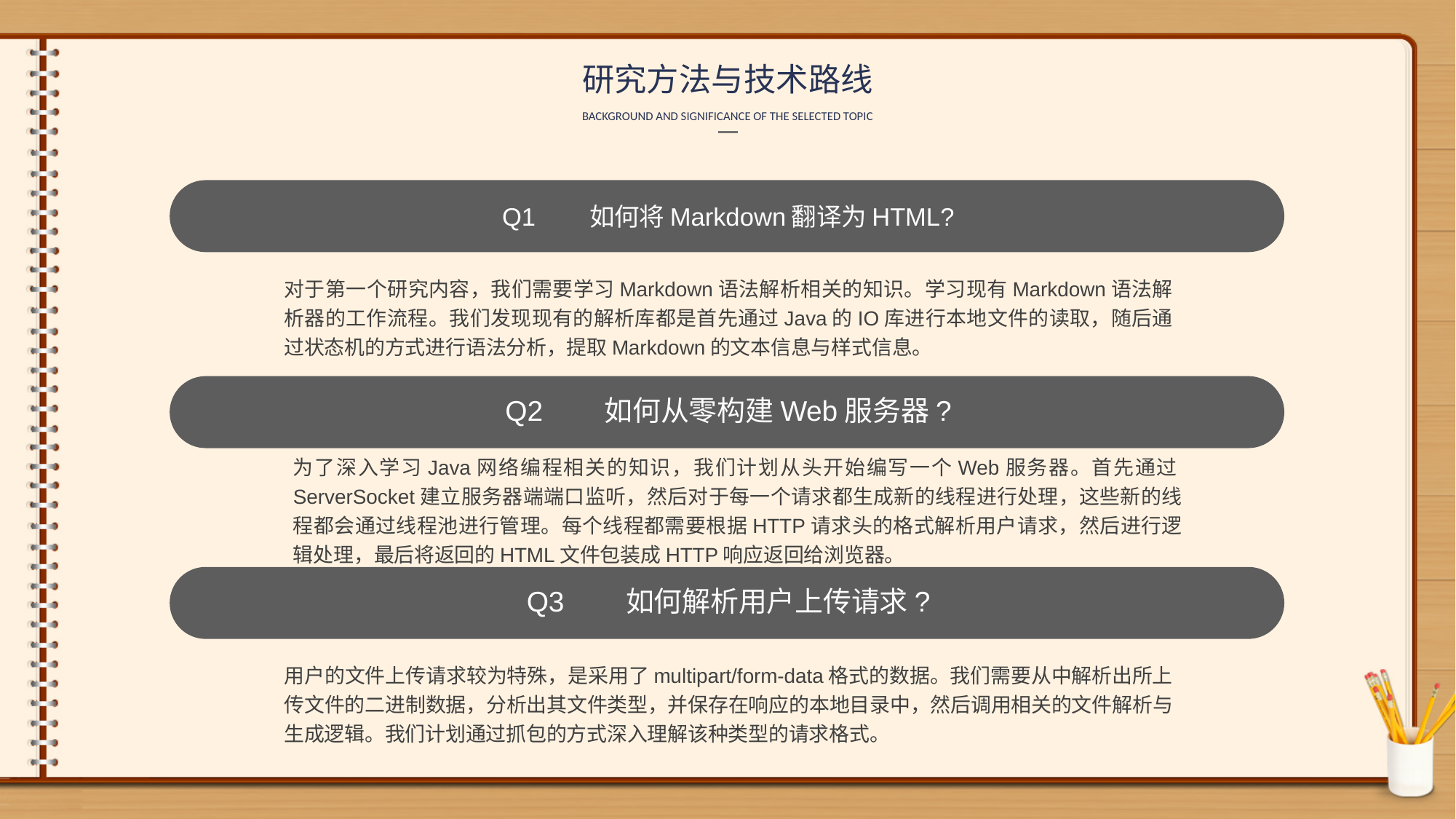

研究方法与技术路线
BACKGROUND AND SIGNIFICANCE OF THE SELECTED TOPIC

Q1       如何将Markdown翻译为HTML?
对于第一个研究内容，我们需要学习Markdown语法解析相关的知识。学习现有Markdown语法解析器的工作流程。我们发现现有的解析库都是首先通过Java的IO库进行本地文件的读取，随后通过状态机的方式进行语法分析，提取Markdown的文本信息与样式信息。

Q2       如何从零构建Web服务器?
为了深入学习Java网络编程相关的知识，我们计划从头开始编写一个Web服务器。首先通过ServerSocket建立服务器端端口监听，然后对于每一个请求都生成新的线程进行处理，这些新的线程都会通过线程池进行管理。每个线程都需要根据HTTP请求头的格式解析用户请求，然后进行逻辑处理，最后将返回的HTML文件包装成HTTP响应返回给浏览器。

Q3       如何解析用户上传请求?
用户的文件上传请求较为特殊，是采用了multipart/form-data格式的数据。我们需要从中解析出所上传文件的二进制数据，分析出其文件类型，并保存在响应的本地目录中，然后调用相关的文件解析与生成逻辑。我们计划通过抓包的方式深入理解该种类型的请求格式。